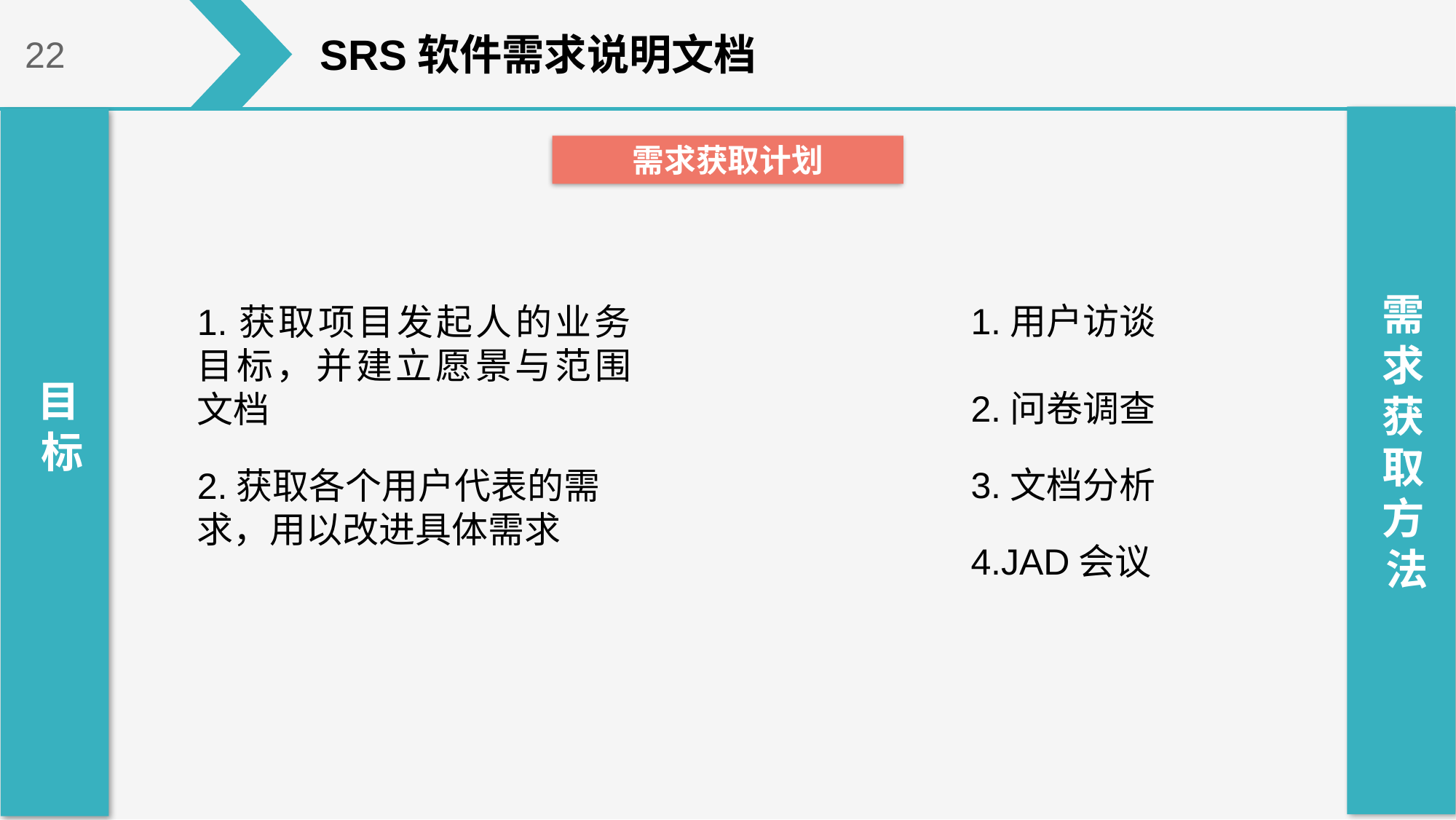

SRS软件需求说明文档
22

需求获取计划
需求获取方法
1.用户访谈

2.问卷调查

3.文档分析

4.JAD会议
1.获取项目发起人的业务目标，并建立愿景与范围文档

2.获取各个用户代表的需求，用以改进具体需求
目标